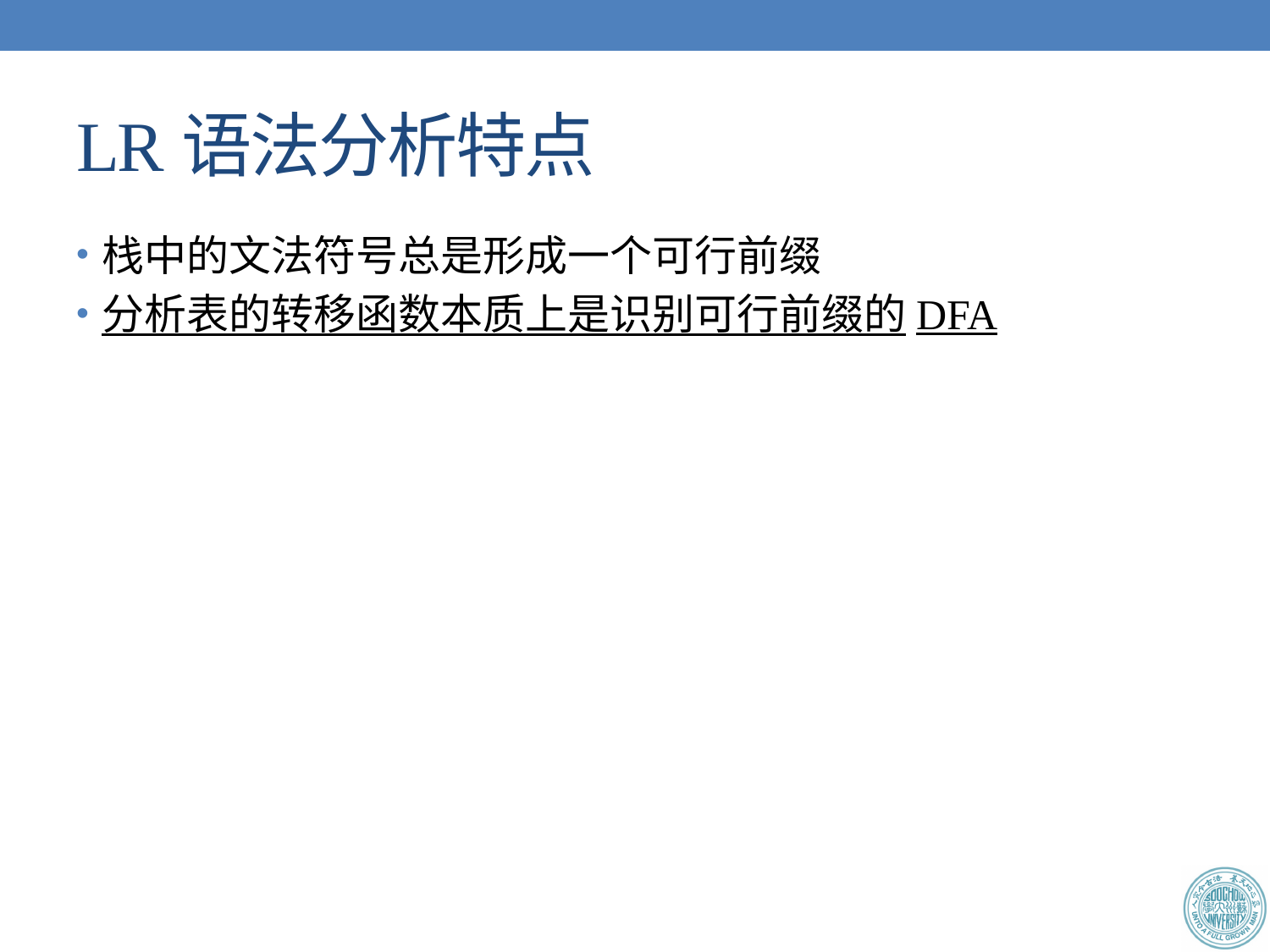

# LR语法分析特点
栈中的文法符号总是形成一个可行前缀
分析表的转移函数本质上是识别可行前缀的DFA